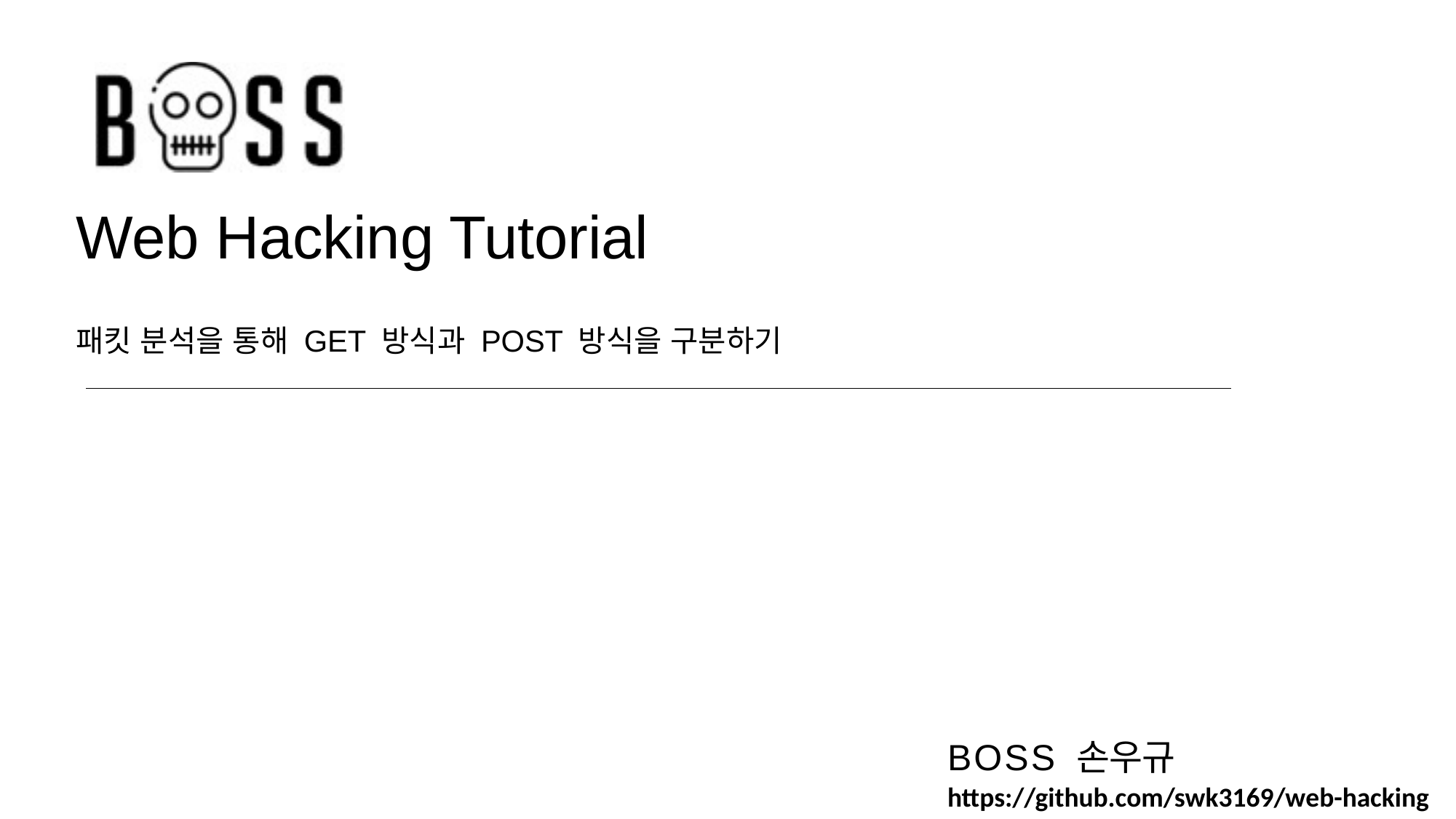

# Web Hacking Tutorial 패킷 분석을 통해 GET 방식과 POST 방식을 구분하기

BOSS 손우규
https://github.com/swk3169/web-hacking